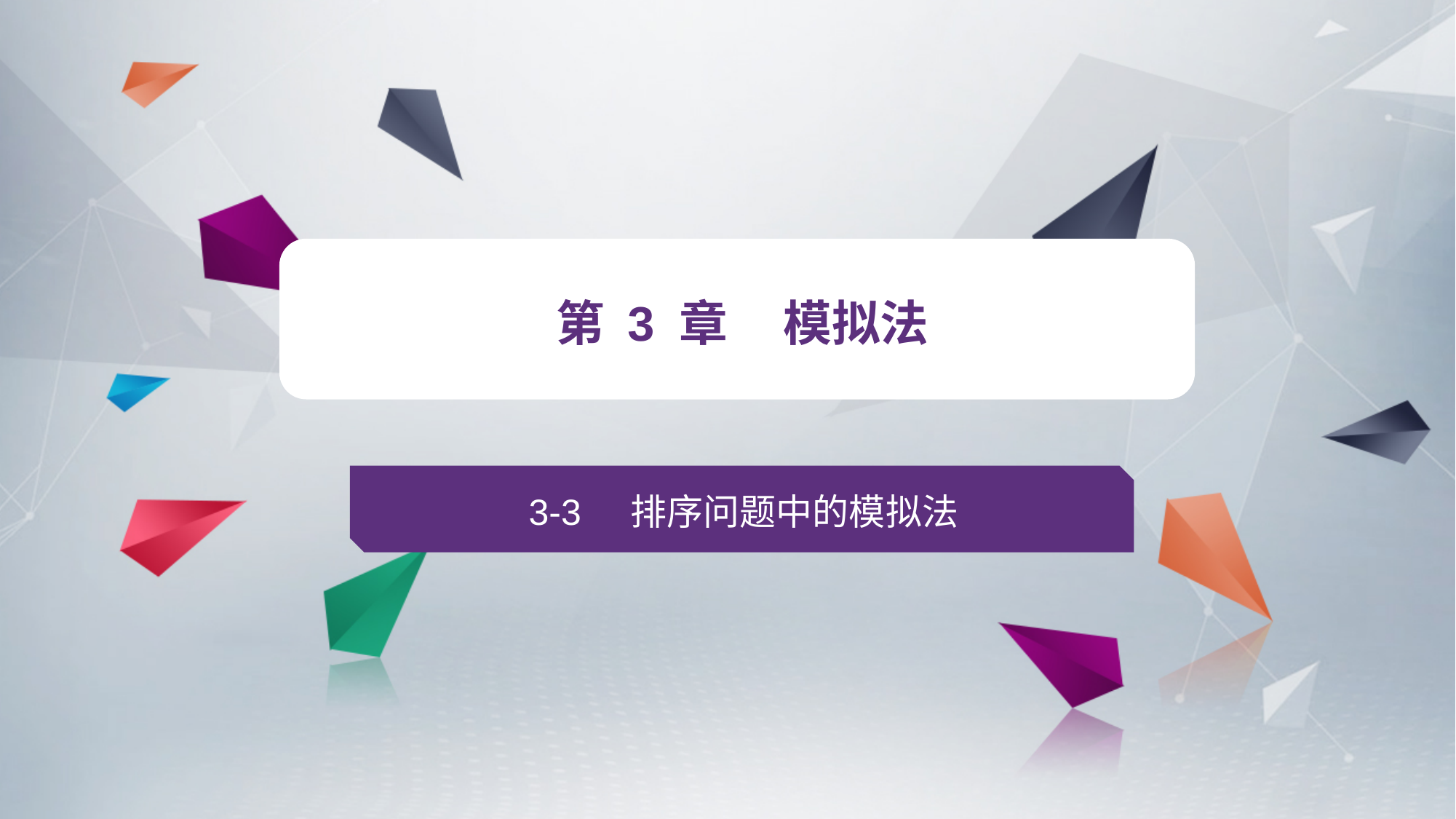

v
第 3 章     模拟法

3-3    排序问题中的模拟法